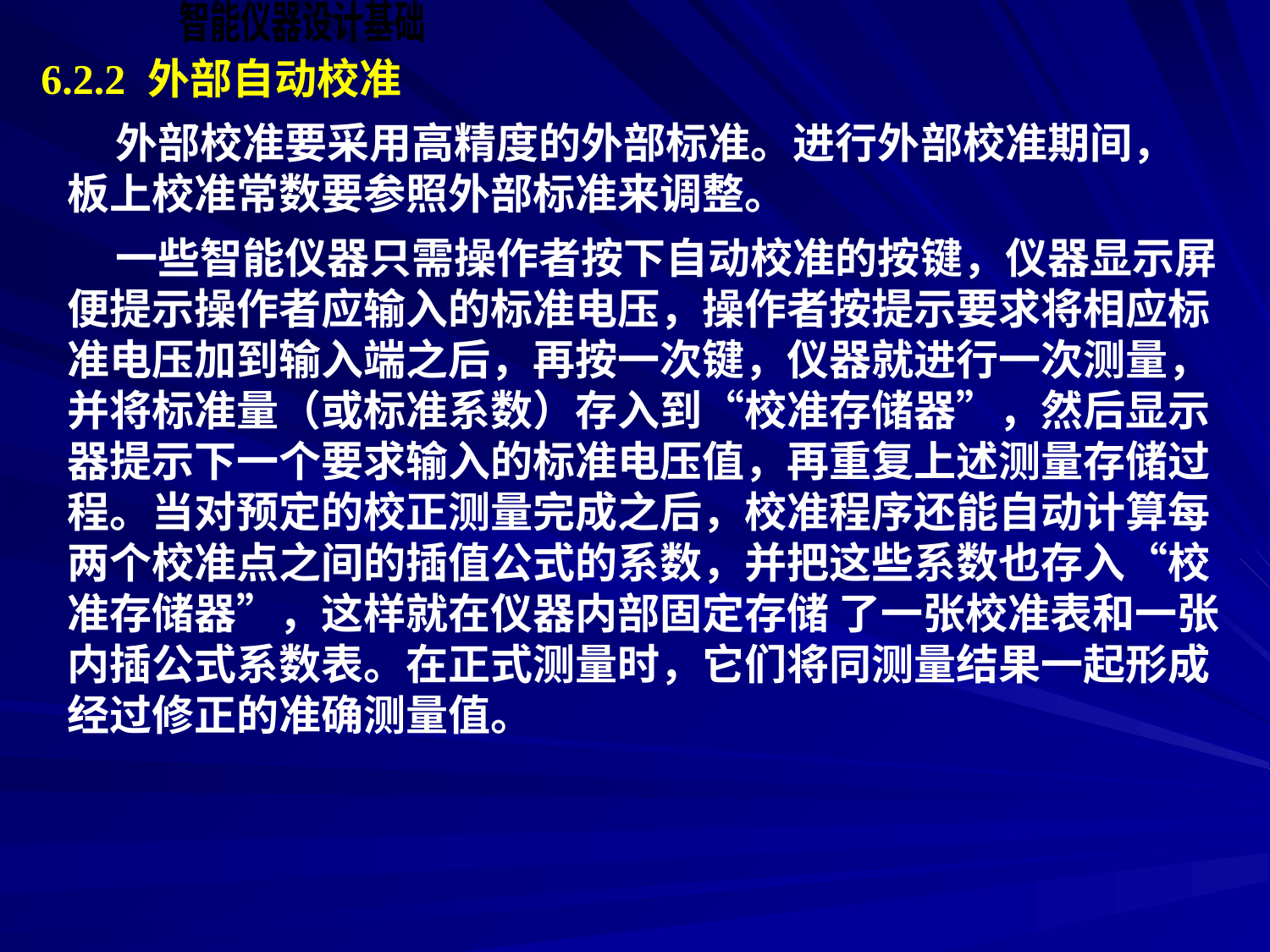

6.2.2 外部自动校准
    外部校准要采用高精度的外部标准。进行外部校准期间，板上校准常数要参照外部标准来调整。
    一些智能仪器只需操作者按下自动校准的按键，仪器显示屏便提示操作者应输入的标准电压，操作者按提示要求将相应标准电压加到输入端之后，再按一次键，仪器就进行一次测量，并将标准量（或标准系数）存入到“校准存储器”，然后显示器提示下一个要求输入的标准电压值，再重复上述测量存储过程。当对预定的校正测量完成之后，校准程序还能自动计算每两个校准点之间的插值公式的系数，并把这些系数也存入“校准存储器”，这样就在仪器内部固定存储 了一张校准表和一张内插公式系数表。在正式测量时，它们将同测量结果一起形成经过修正的准确测量值。